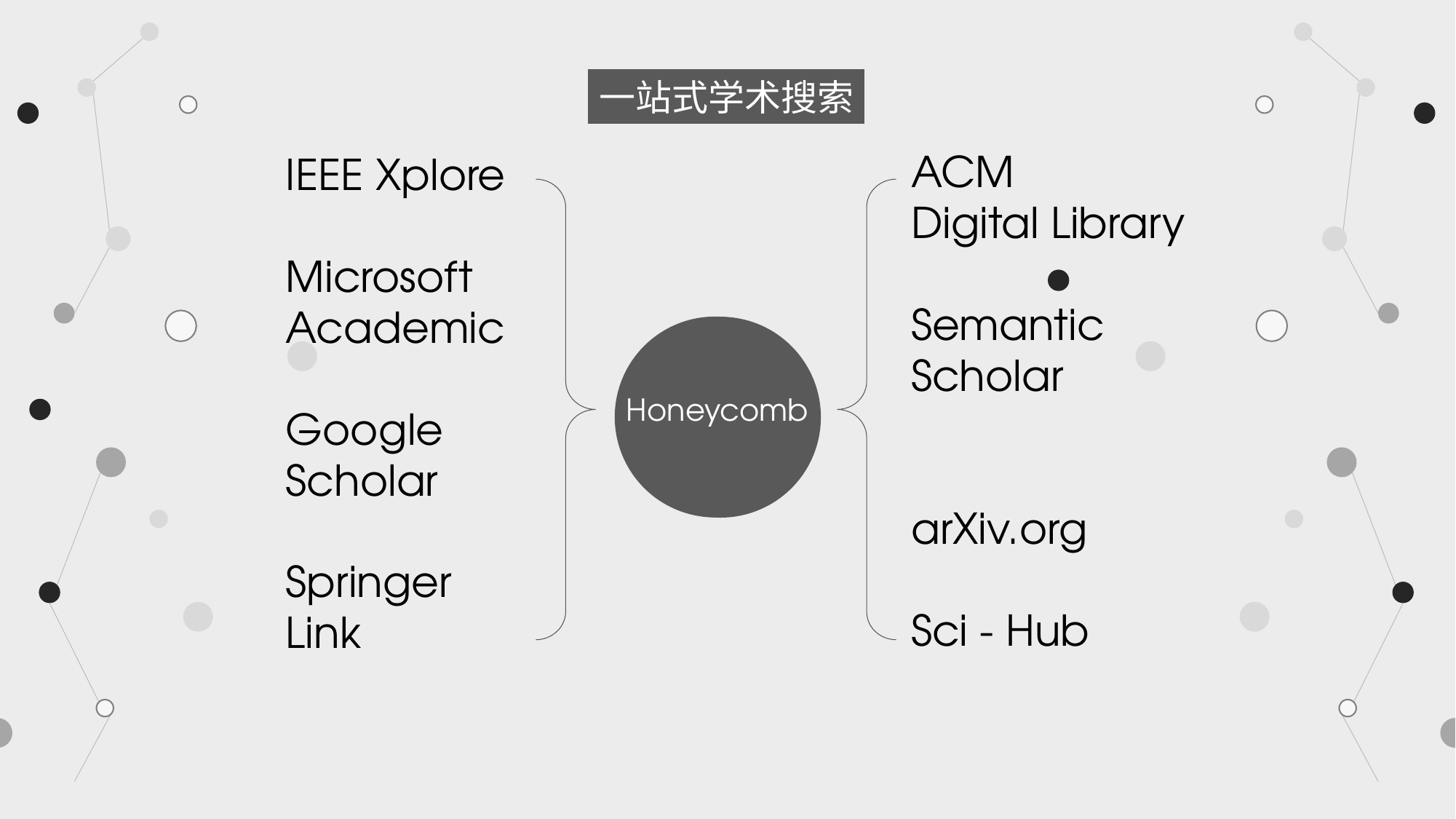

一站式学术搜索

ACM
Digital Library

Semantic
Scholar

arXiv.org

Sci - Hub

IEEE Xplore

Microsoft Academic

Google
Scholar

Springer
Link

Honeycomb